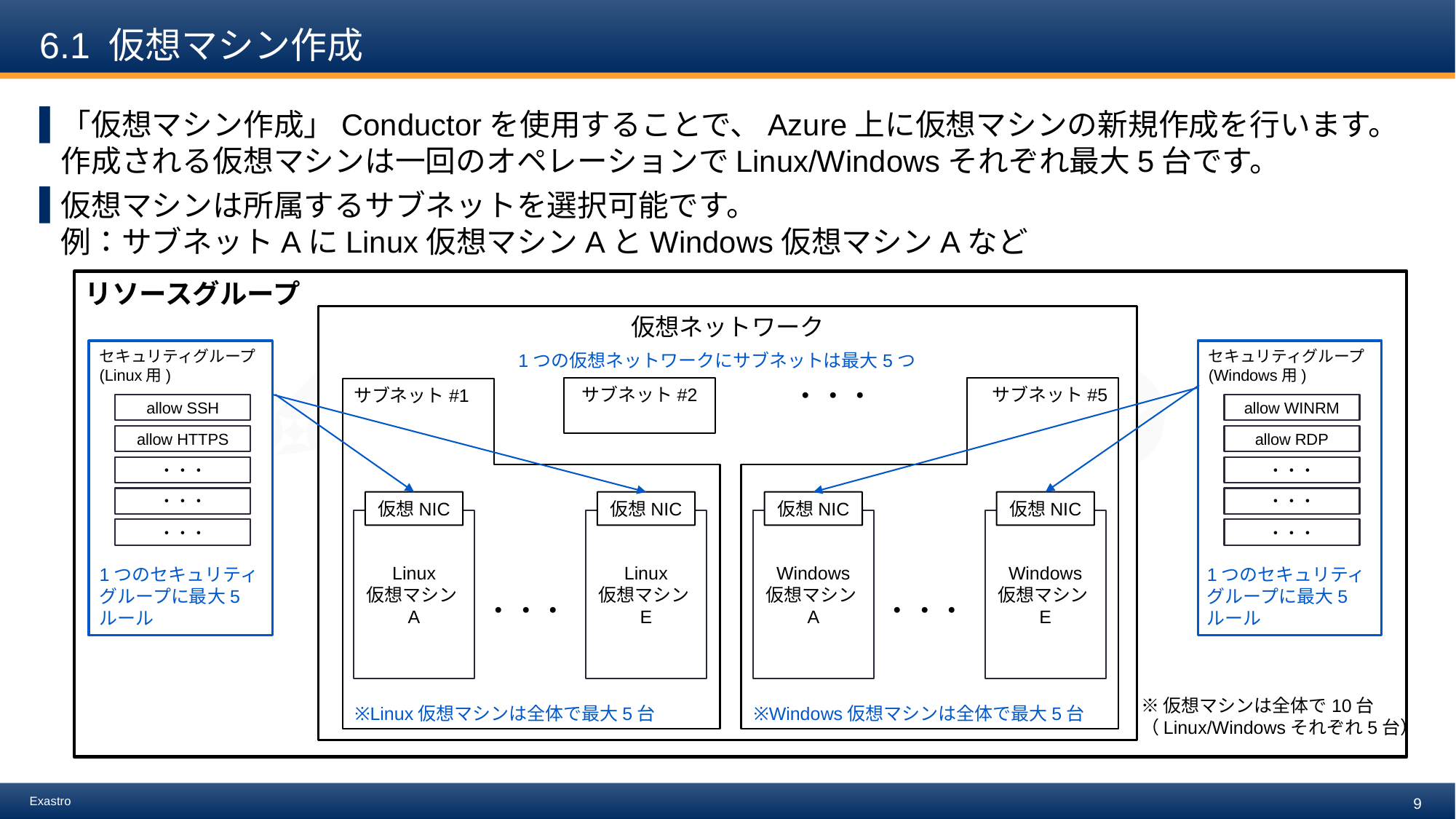

# 6.1 仮想マシン作成
「仮想マシン作成」Conductorを使用することで、Azure上に仮想マシンの新規作成を行います。
作成される仮想マシンは一回のオペレーションでLinux/Windowsそれぞれ最大5台です。
仮想マシンは所属するサブネットを選択可能です。
例：サブネットAにLinux仮想マシンAとWindows仮想マシンAなど

リソースグループ
仮想ネットワーク
セキュリティグループ
(Linux用)
セキュリティグループ
(Windows用)
1つの仮想ネットワークにサブネットは最大5つ
・・・
サブネット#2
サブネット#5
サブネット#1
allow SSH
allow WINRM
allow HTTPS
allow RDP
・・・
・・・
・・・
・・・
仮想NIC
仮想NIC
仮想NIC
仮想NIC
Linux
仮想マシンA
Linux
仮想マシンE
Windows
仮想マシンA
Windows
仮想マシンE
・・・
・・・
1つのセキュリティグループに最大5ルール
1つのセキュリティグループに最大5ルール
・・・
・・・
※仮想マシンは全体で10台（Linux/Windowsそれぞれ5台）
※Linux仮想マシンは全体で最大5台
※Windows仮想マシンは全体で最大5台